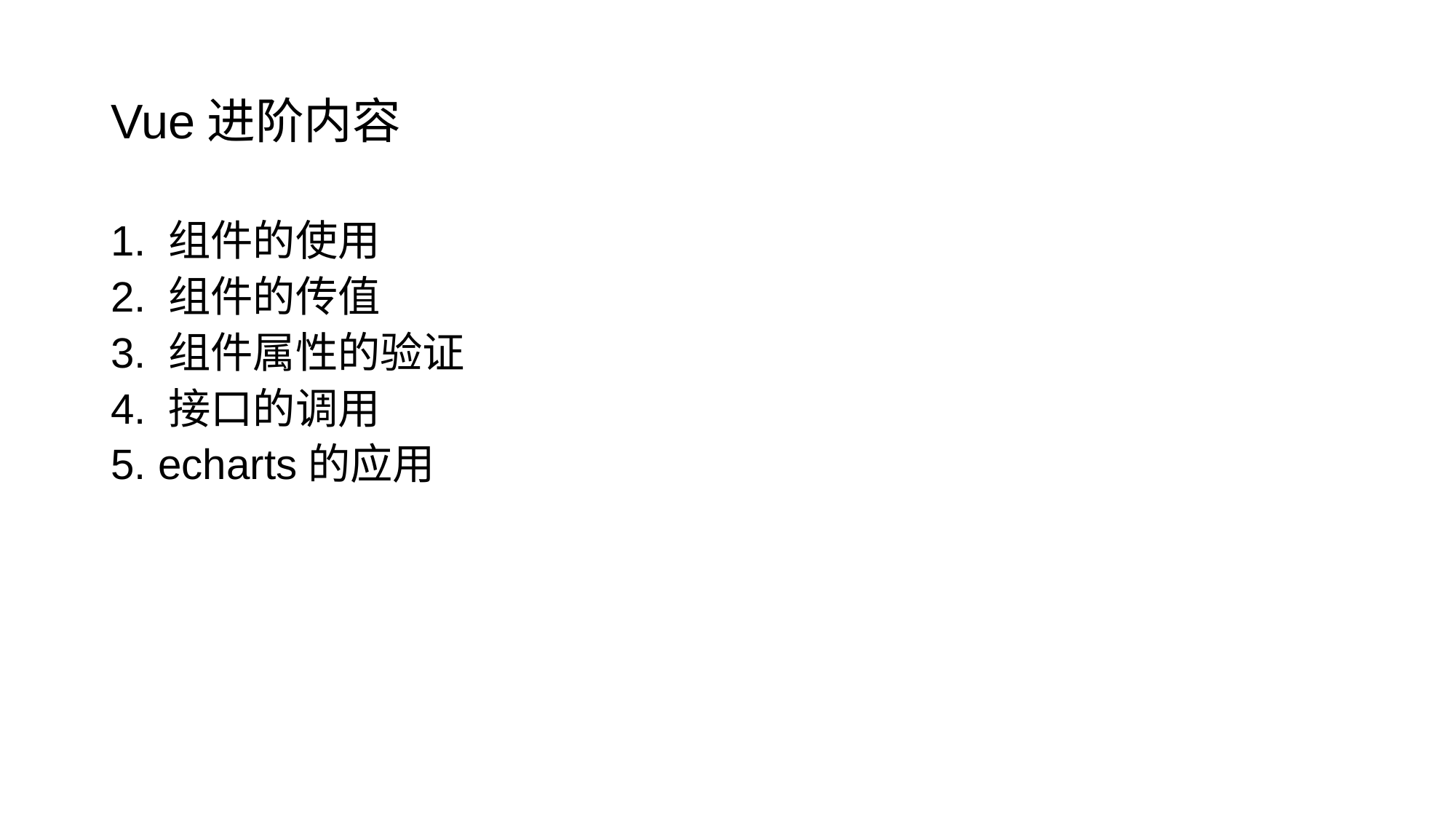

# Vue进阶内容
1. 组件的使用
2. 组件的传值
3. 组件属性的验证
4. 接口的调用
5. echarts的应用